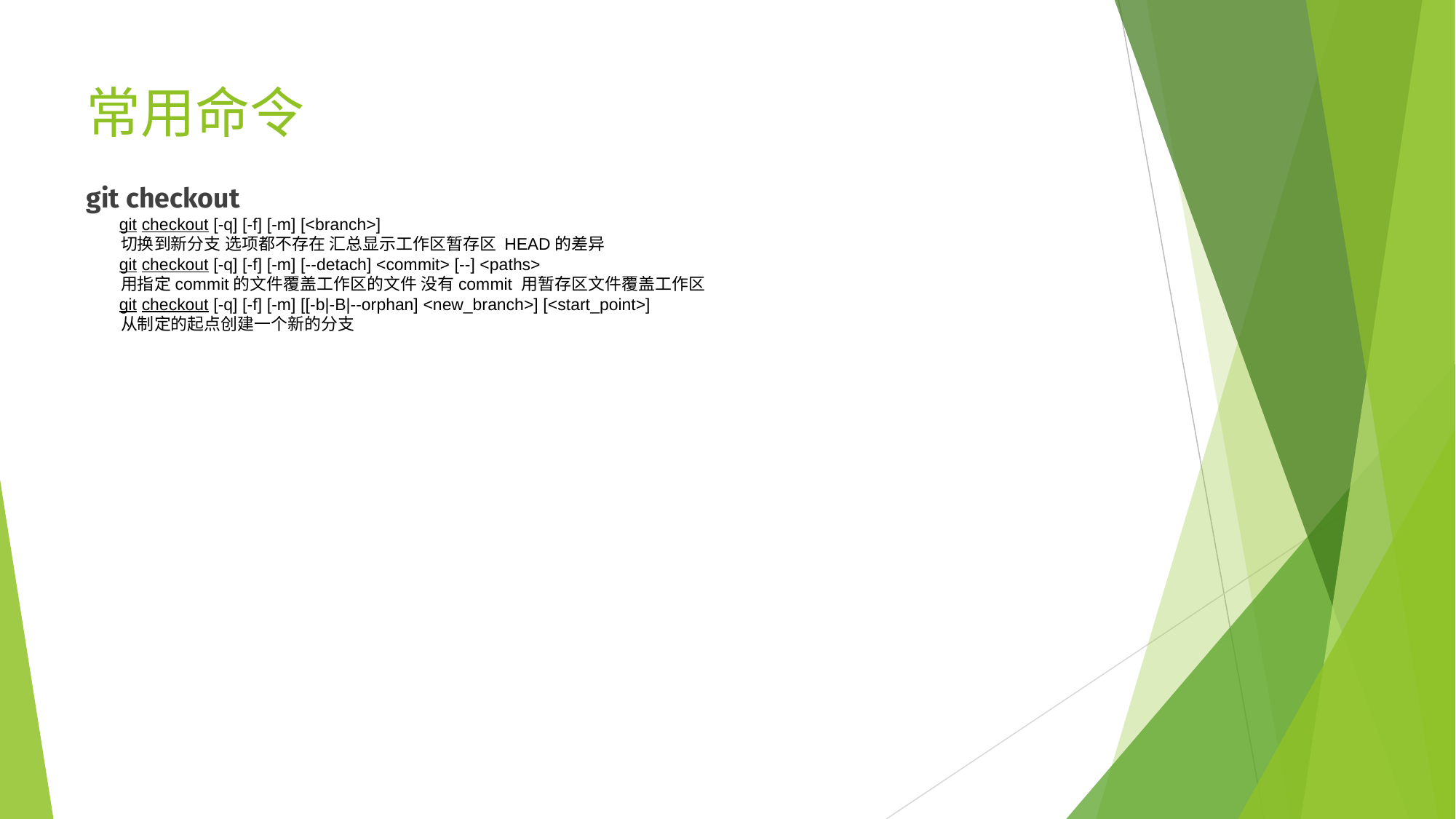

# 常用命令
git checkout
       git checkout [-q] [-f] [-m] [<branch>]
        切换到新分支 选项都不存在 汇总显示工作区暂存区 HEAD的差异
       git checkout [-q] [-f] [-m] [--detach] <commit> [--] <paths>
        用指定commit的文件覆盖工作区的文件 没有commit 用暂存区文件覆盖工作区
       git checkout [-q] [-f] [-m] [[-b|-B|--orphan] <new_branch>] [<start_point>]
        从制定的起点创建一个新的分支